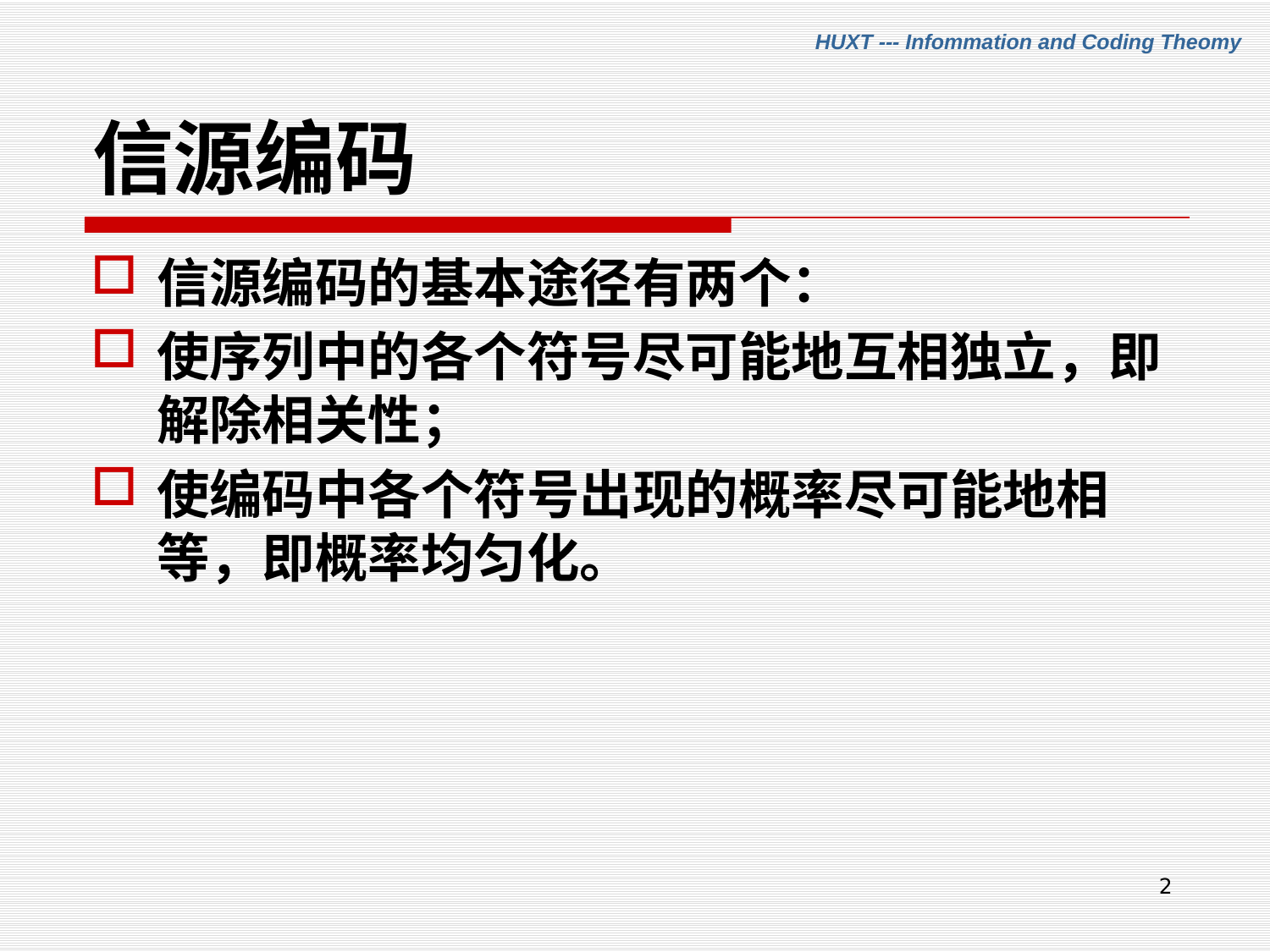

# 信源编码
信源编码的基本途径有两个：
使序列中的各个符号尽可能地互相独立，即解除相关性；
使编码中各个符号出现的概率尽可能地相等，即概率均匀化。

2